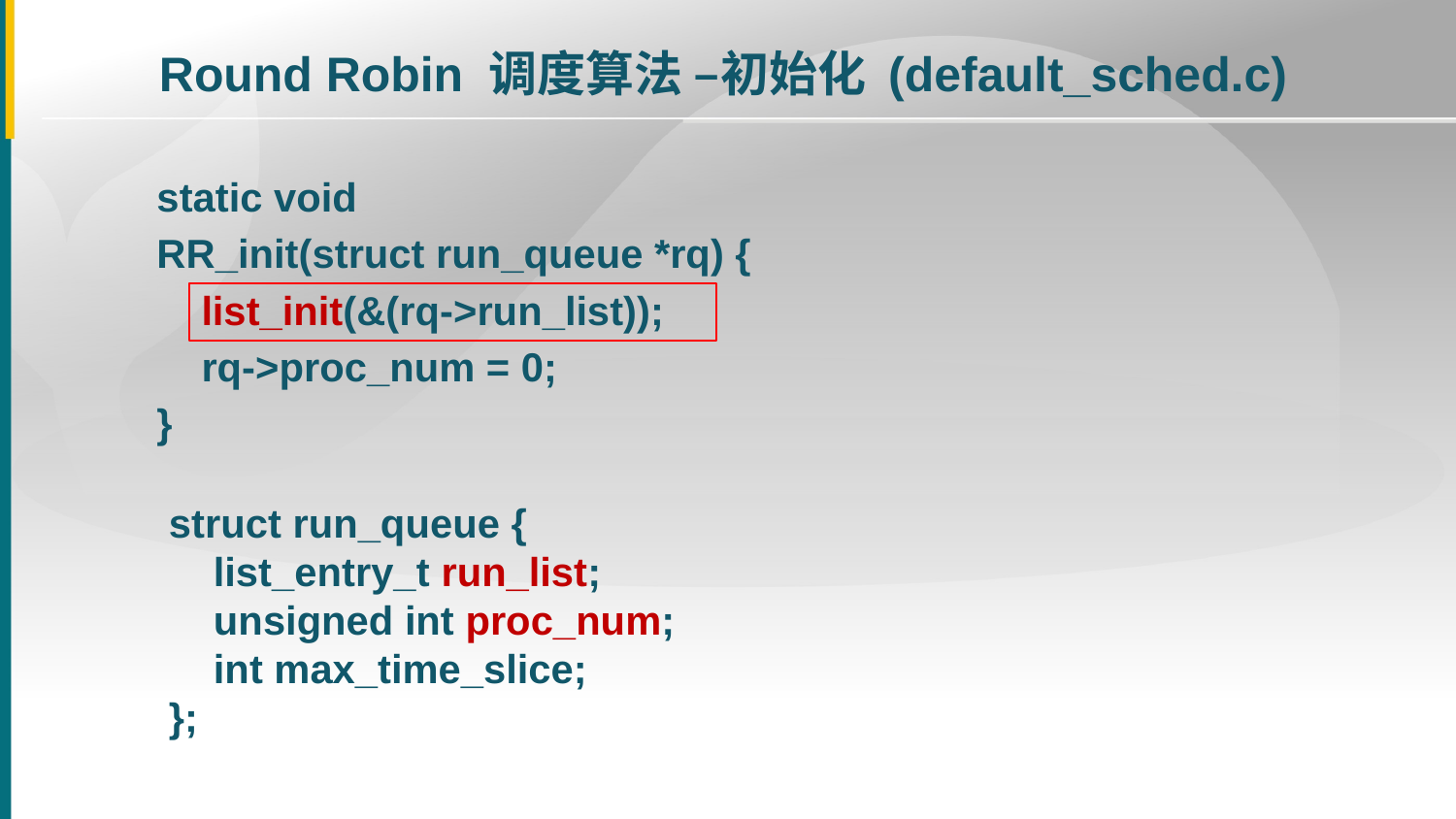

Round Robin 调度算法 –初始化 (default_sched.c)
static void
RR_init(struct run_queue *rq) {
    list_init(&(rq->run_list));
    rq->proc_num = 0;
}

struct run_queue {
    list_entry_t run_list;
    unsigned int proc_num;
    int max_time_slice;
};